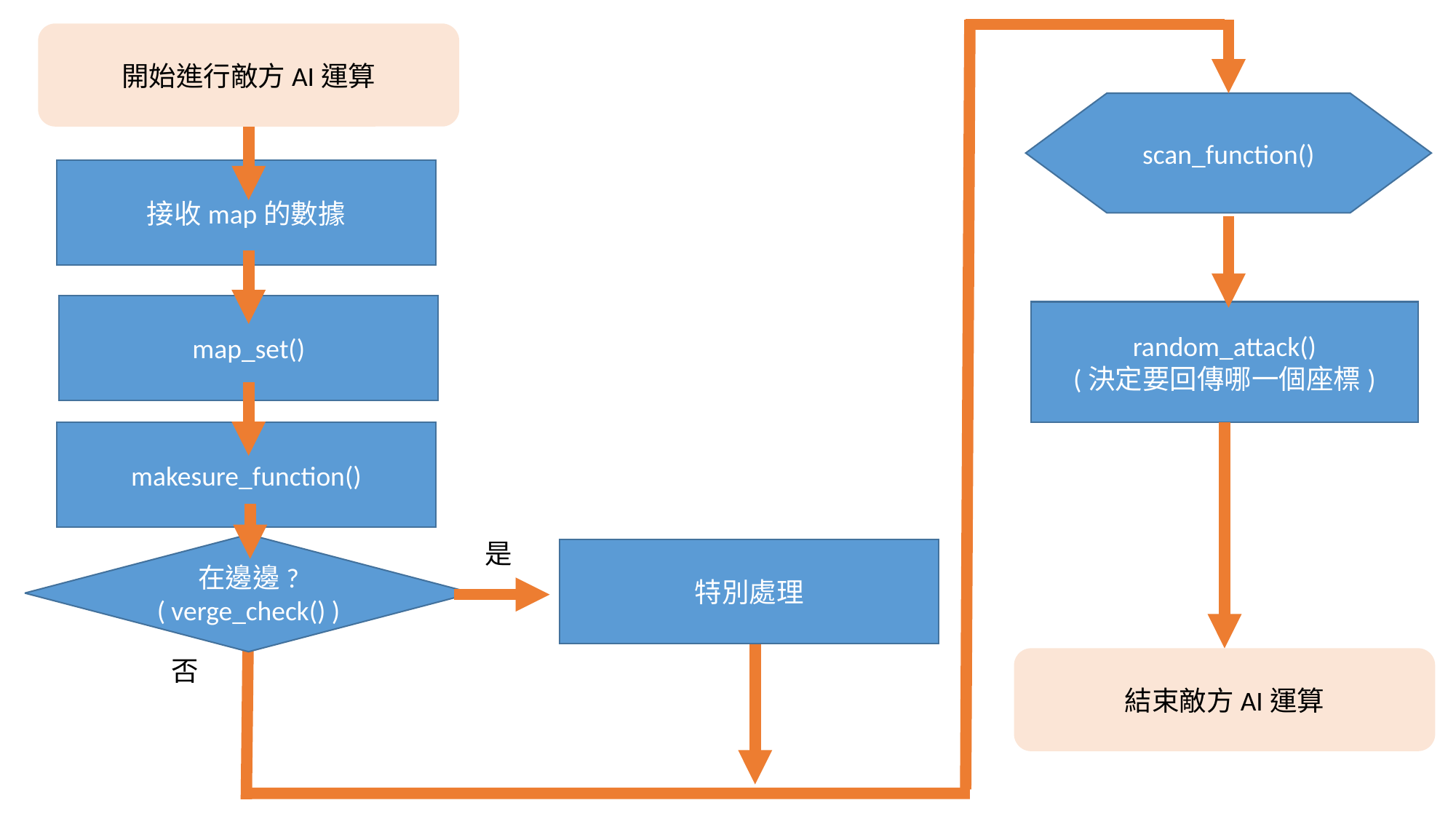

開始進行敵方AI運算
scan_function()
接收map的數據
map_set()
random_attack()
(決定要回傳哪一個座標)
makesure_function()
是
在邊邊?
( verge_check() )
特別處理
否
結束敵方AI運算